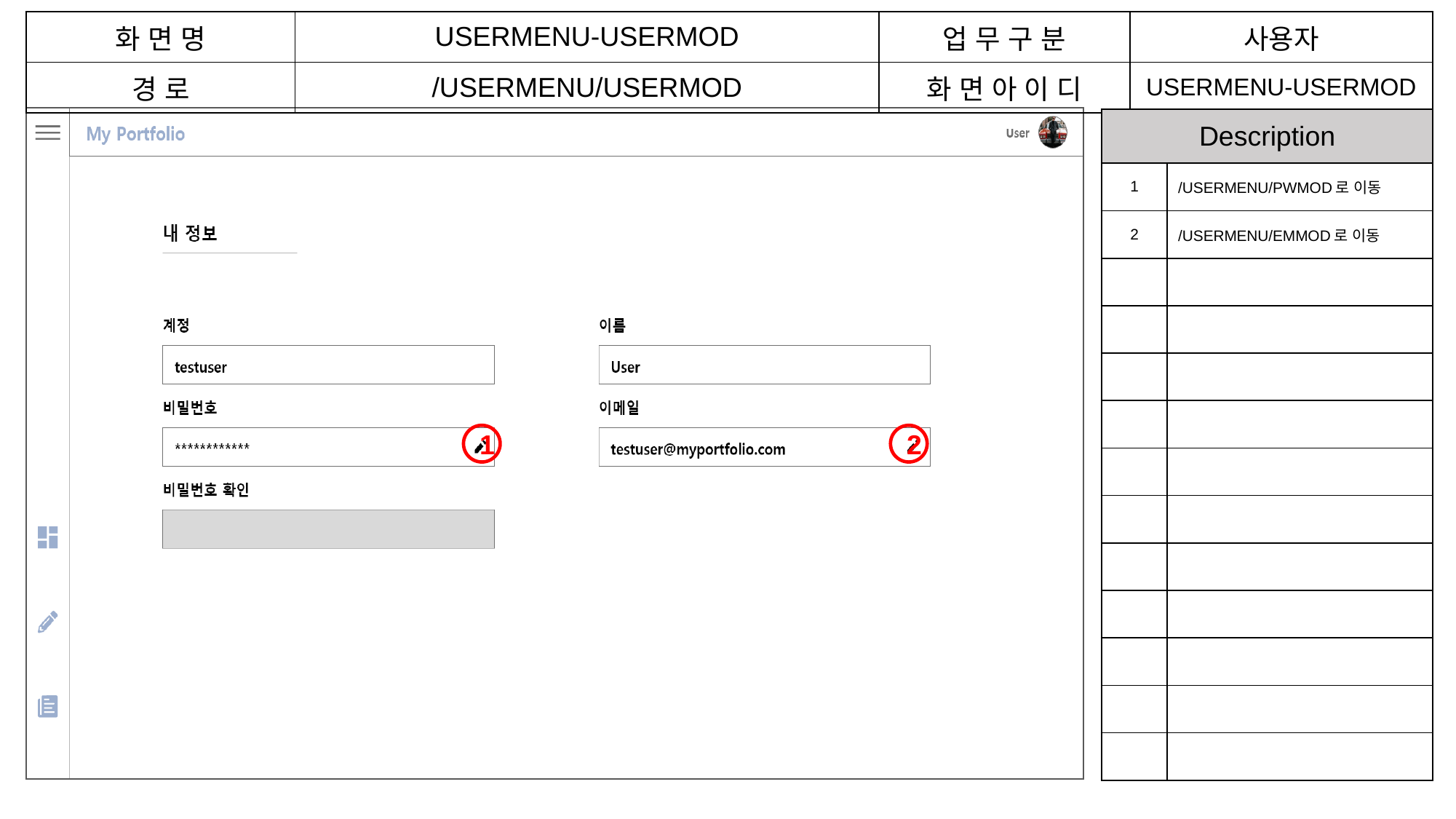

| 화 면 명 | USERMENU-USERMOD | 업 무 구 분 | 사용자 |
| --- | --- | --- | --- |
| 경 로 | /USERMENU/USERMOD | 화 면 아 이 디 | USERMENU-USERMOD |

| Description |  |
| --- | --- |
| 1 | /USERMENU/PWMOD로 이동 |
| 2 | /USERMENU/EMMOD로 이동 |
|  |  |
|  |  |
|  |  |
|  |  |
|  |  |
|  |  |
|  |  |
|  |  |
|  |  |
|  |  |
|  |  |
1
2